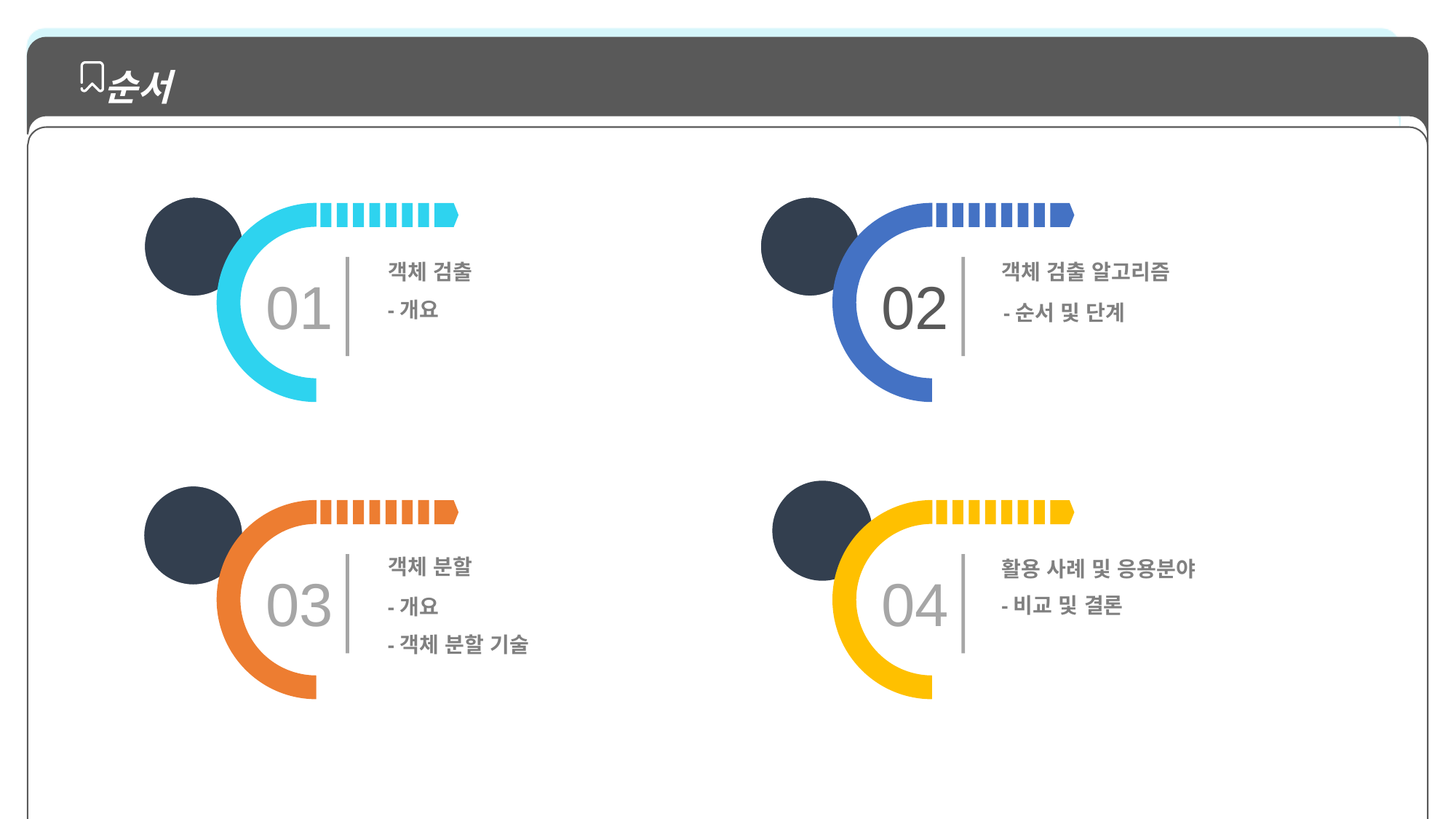

순서

객체 검출
객체 검출 알고리즘

02
01
-개요
-순서 및 단계

객체 분할
활용 사례 및 응용분야

04
03
-비교 및 결론
-개요
-객체 분할 기술